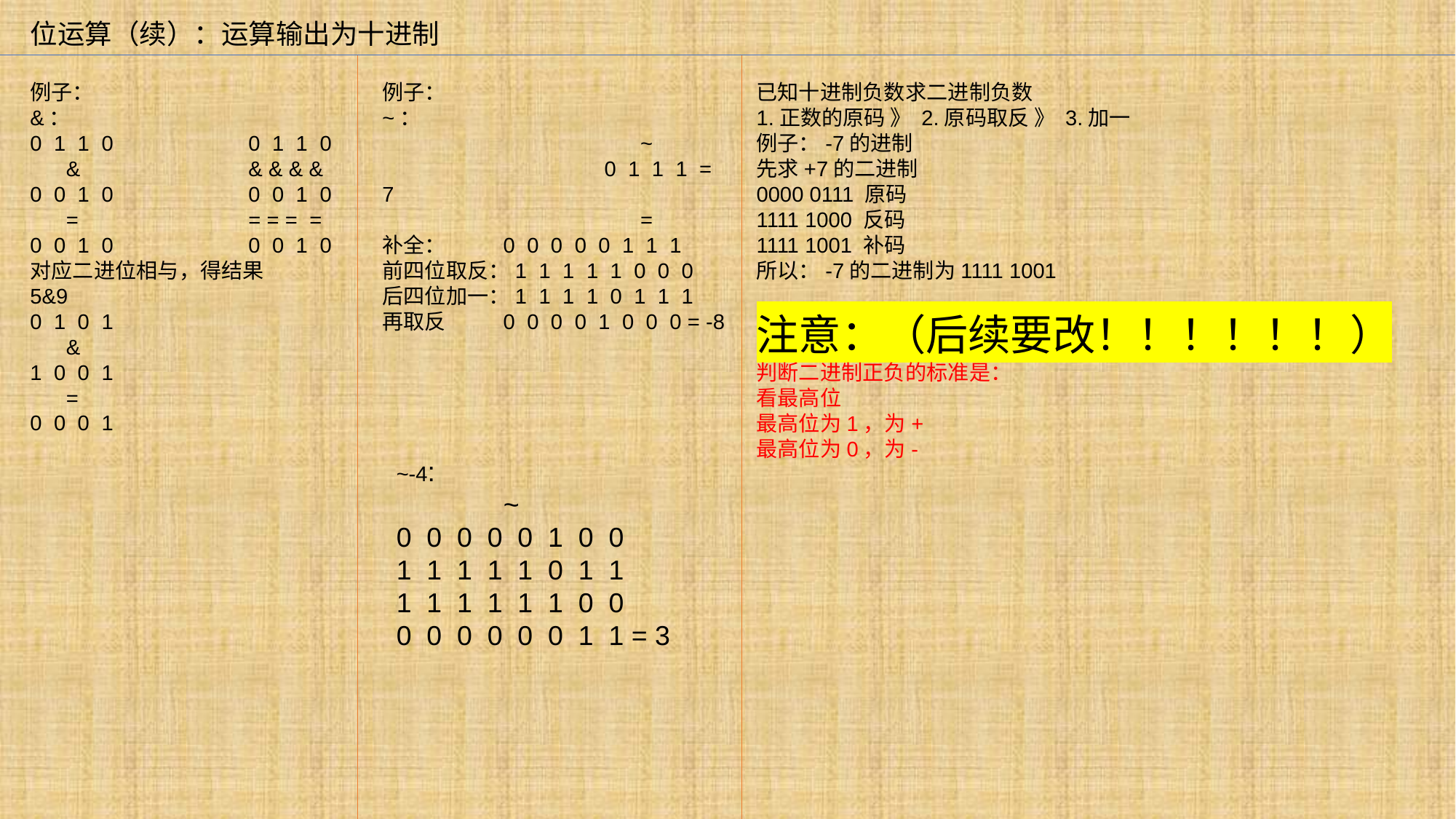

位运算（续）：运算输出为十进制
例子：
&：
0  1  1  0		0  1  1  0
      &		& & & &
0  0  1  0		0  0  1  0
      =		= = =  =
0  0  1  0		0  0  1  0
对应二进位相与，得结果
5&9
0  1  0  1
      &
1  0  0  1
      =
0  0  0  1
例子：
~：
                                           ~
                                     0  1  1  1  =  7
                                           =
补全：           0  0  0  0  0  1  1  1
前四位取反：1  1  1  1  1  0  0  0
后四位加一：1  1  1  1  0  1  1  1
再取反           0  0  0  0  1  0  0  0 = -8
已知十进制负数求二进制负数
1.正数的原码 》 2.原码取反 》 3.加一
例子：-7的进制
先求+7的二进制
0000 0111 原码
1111 1000 反码
1111 1001 补码
所以：-7的二进制为1111 1001

注意：（后续要改！！！！！！）
判断二进制正负的标准是：
看最高位
最高位为1，为+
最高位为0，为-
~-4:
              ~
0  0  0  0  0  1  0  0
1  1  1  1  1  0  1  1
1  1  1  1  1  1  0  0
0  0  0  0  0  0  1  1 = 3